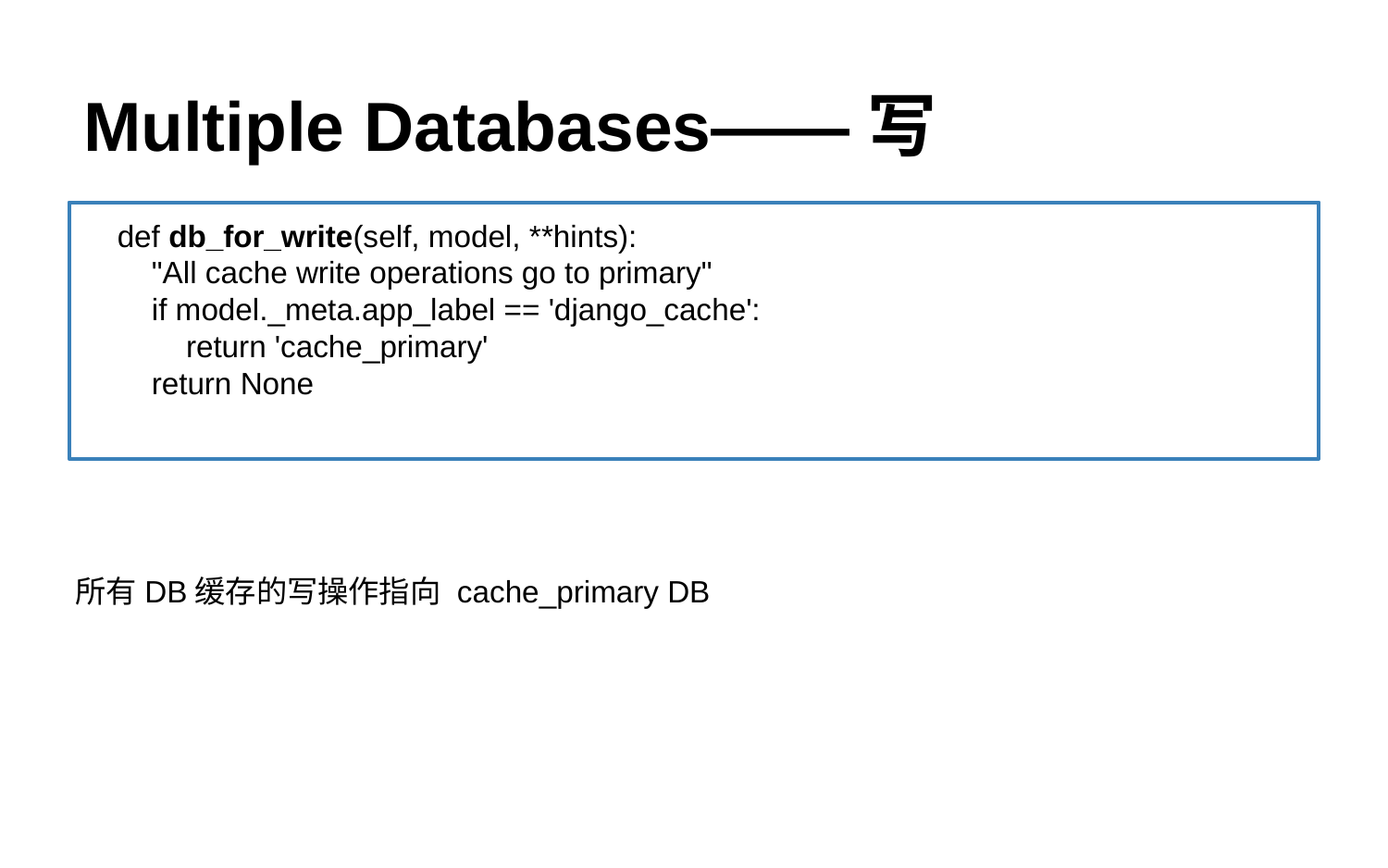

# Multiple Databases——写
def db_for_write(self, model, **hints):
        "All cache write operations go to primary"
        if model._meta.app_label == 'django_cache':
            return 'cache_primary'
        return None
    def db_for_write(self, model, **hints):
        "All cache write operations go to primary"
        if model._meta.app_label == 'django_cache':
            return 'cache_primary'
        return None
所有DB缓存的写操作指向 cache_primary DB